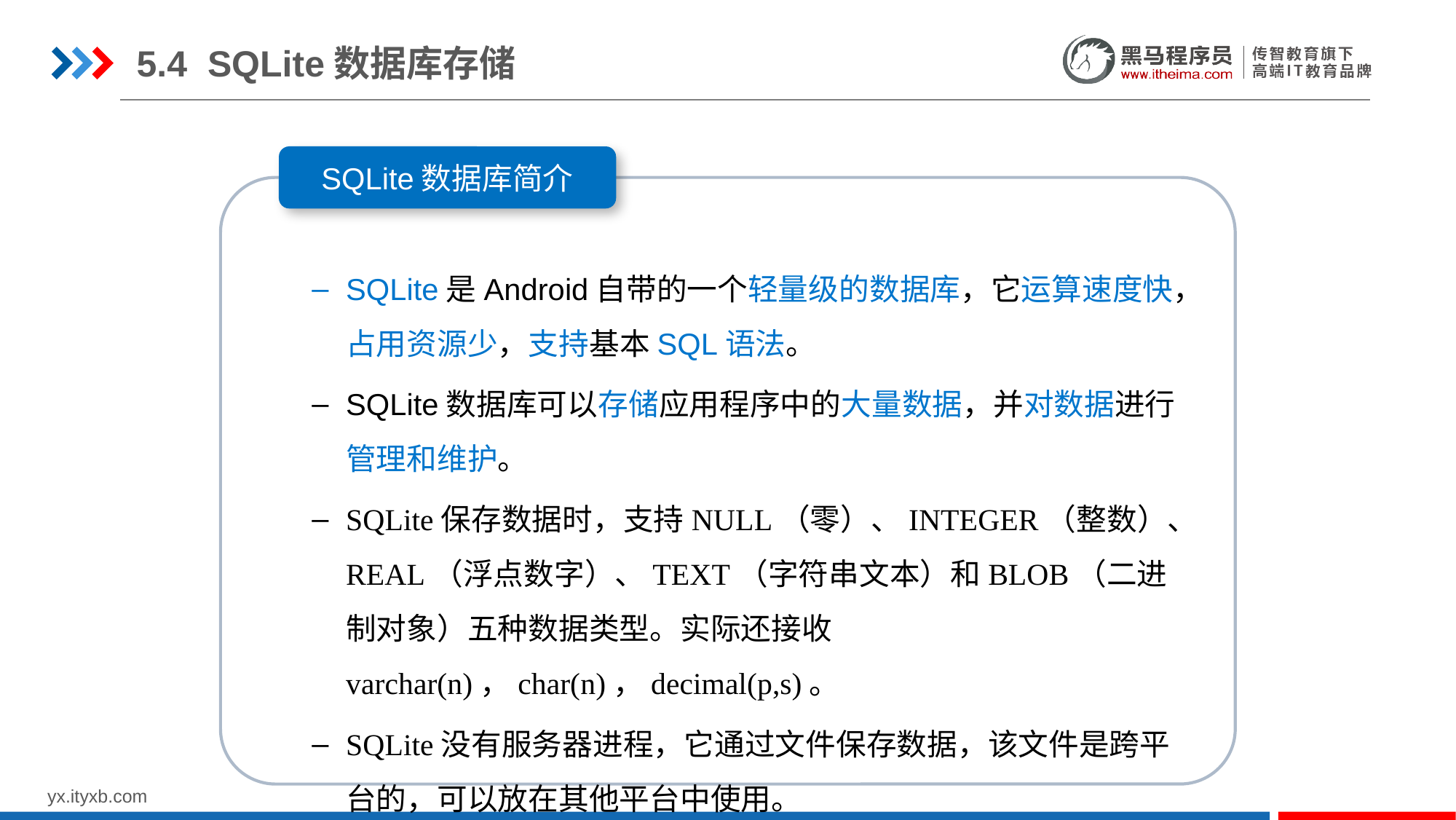

5.4  SQLite数据库存储
SQLite数据库简介

SQLite是Android自带的一个轻量级的数据库，它运算速度快，占用资源少，支持基本SQL语法。
SQLite数据库可以存储应用程序中的大量数据，并对数据进行管理和维护。
SQLite保存数据时，支持NULL（零）、INTEGER（整数）、REAL（浮点数字）、TEXT（字符串文本）和BLOB（二进制对象）五种数据类型。实际还接收varchar(n)，char(n)，decimal(p,s)。
SQLite没有服务器进程，它通过文件保存数据，该文件是跨平台的，可以放在其他平台中使用。